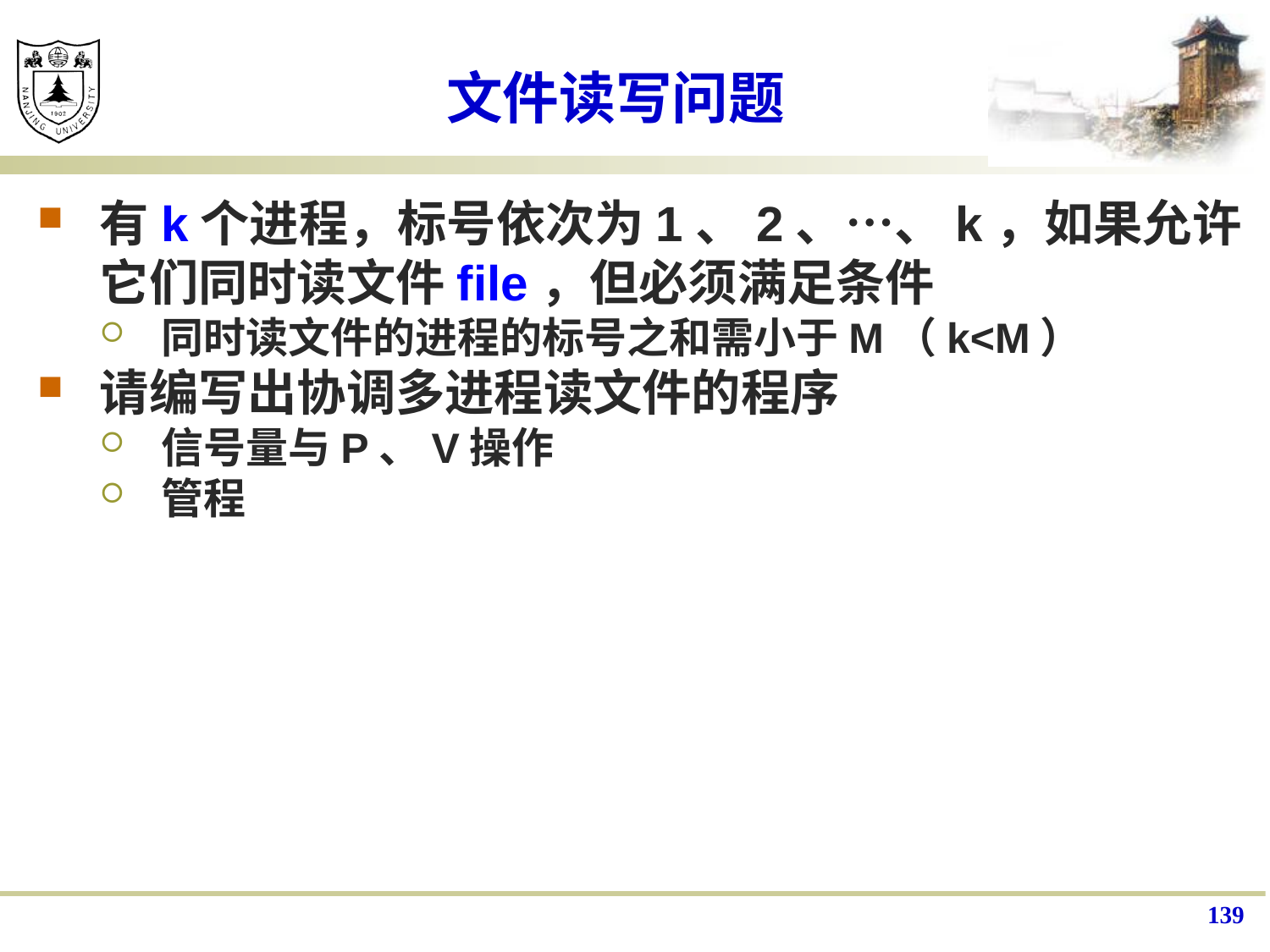

# 文件读写问题
有k个进程，标号依次为1、2、…、k，如果允许它们同时读文件file，但必须满足条件
同时读文件的进程的标号之和需小于M（k<M）
请编写出协调多进程读文件的程序
信号量与P、V操作
管程
139